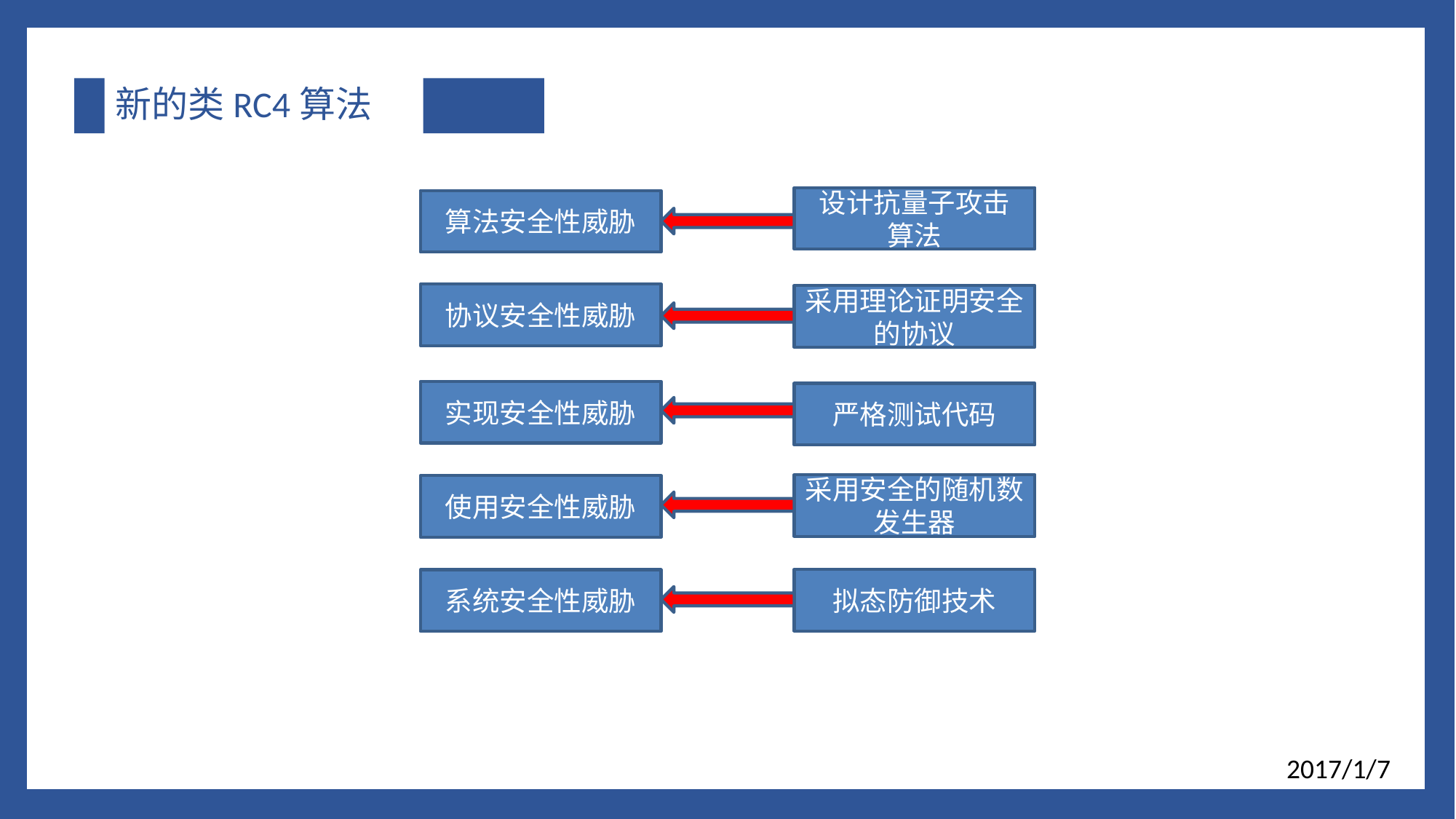

# 新的类RC4算法
设计抗量子攻击
算法
算法安全性威胁

协议安全性威胁
采用理论证明安全的协议

实现安全性威胁
严格测试代码

采用安全的随机数发生器
使用安全性威胁

拟态防御技术
系统安全性威胁

2017/1/7